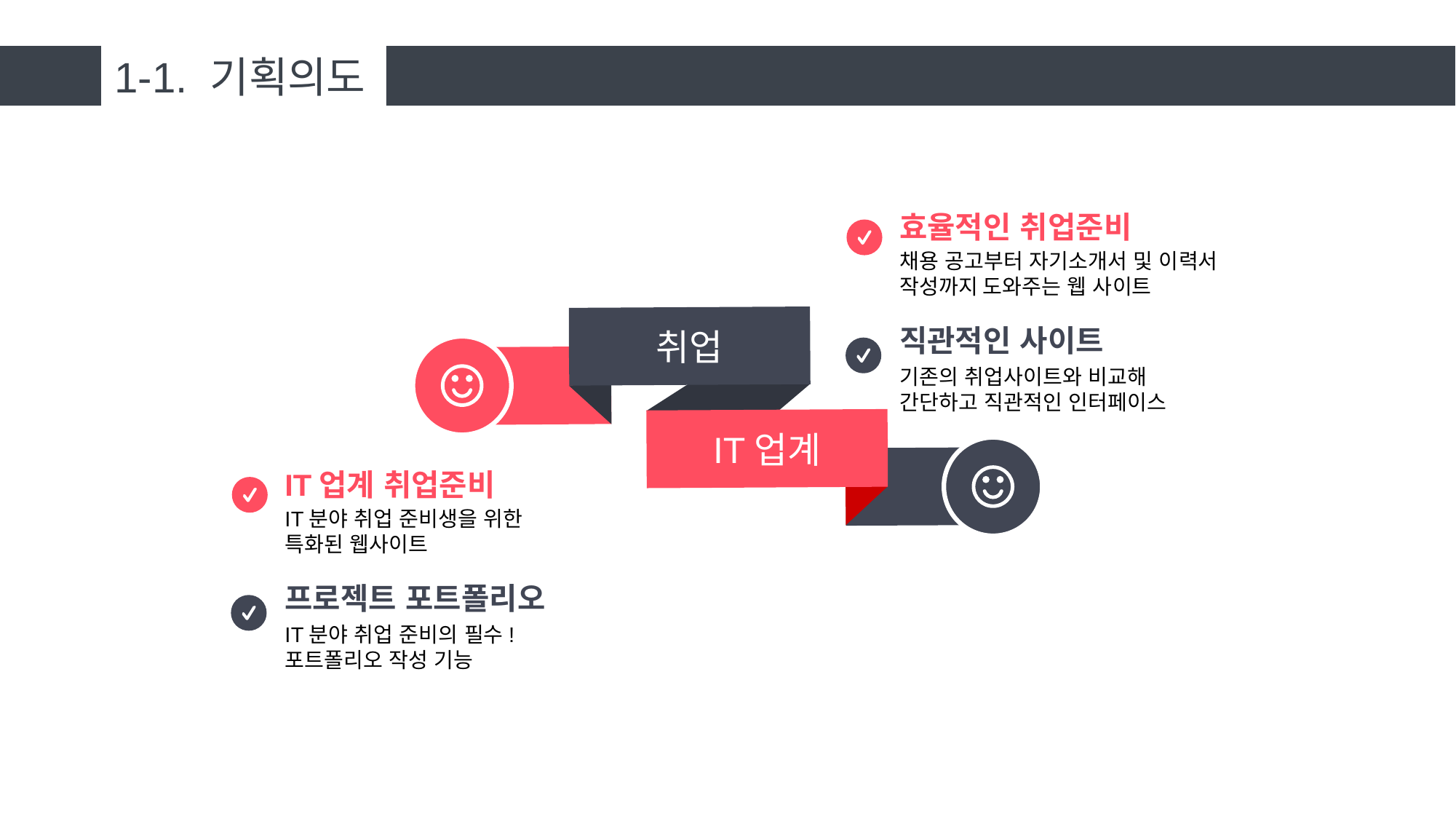

1-1. 기획의도
효율적인 취업준비
채용 공고부터 자기소개서 및 이력서 작성까지 도와주는 웹 사이트

취업

IT업계

직관적인 사이트
기존의 취업사이트와 비교해
간단하고 직관적인 인터페이스

IT업계 취업준비
IT분야 취업 준비생을 위한
특화된 웹사이트

프로젝트 포트폴리오
IT분야 취업 준비의 필수!
포트폴리오 작성 기능